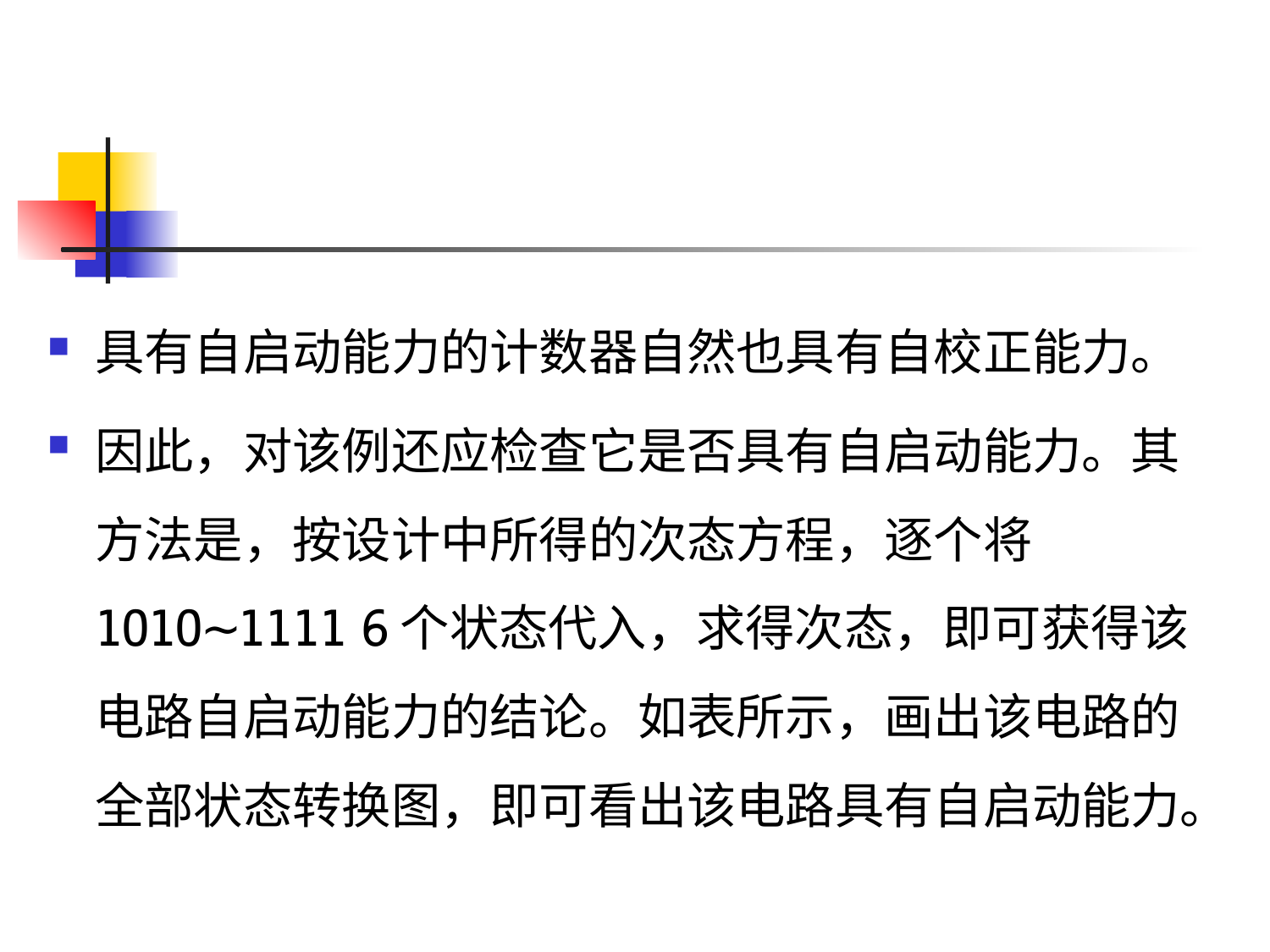

具有自启动能力的计数器自然也具有自校正能力。
因此，对该例还应检查它是否具有自启动能力。其方法是，按设计中所得的次态方程，逐个将1010~1111 6个状态代入，求得次态，即可获得该电路自启动能力的结论。如表所示，画出该电路的全部状态转换图，即可看出该电路具有自启动能力。